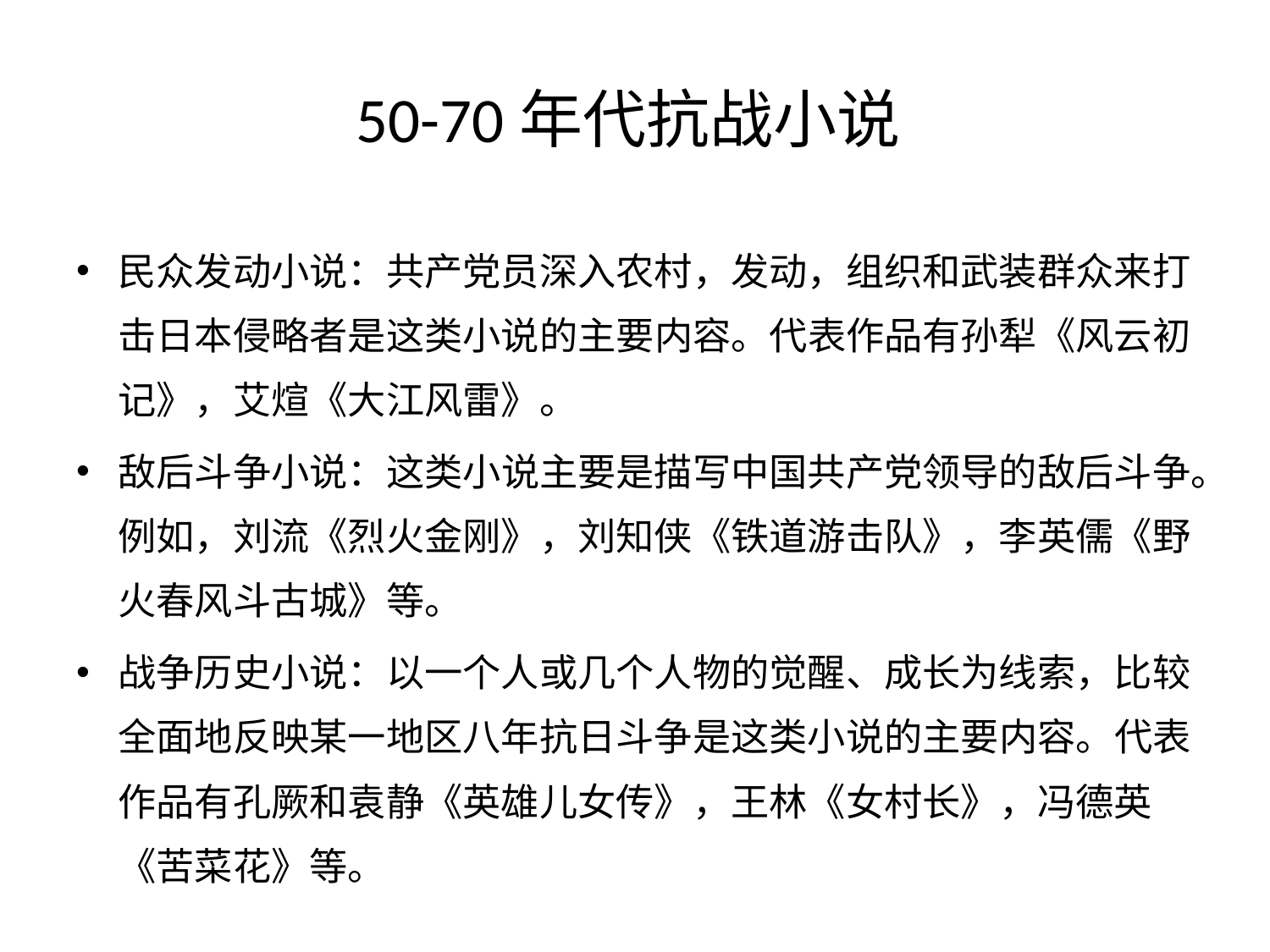

# 50-70年代抗战小说
民众发动小说：共产党员深入农村，发动，组织和武装群众来打击日本侵略者是这类小说的主要内容。代表作品有孙犁《风云初记》，艾煊《大江风雷》。
敌后斗争小说：这类小说主要是描写中国共产党领导的敌后斗争。例如，刘流《烈火金刚》，刘知侠《铁道游击队》，李英儒《野火春风斗古城》等。
战争历史小说：以一个人或几个人物的觉醒、成长为线索，比较全面地反映某一地区八年抗日斗争是这类小说的主要内容。代表作品有孔厥和袁静《英雄儿女传》，王林《女村长》，冯德英《苦菜花》等。